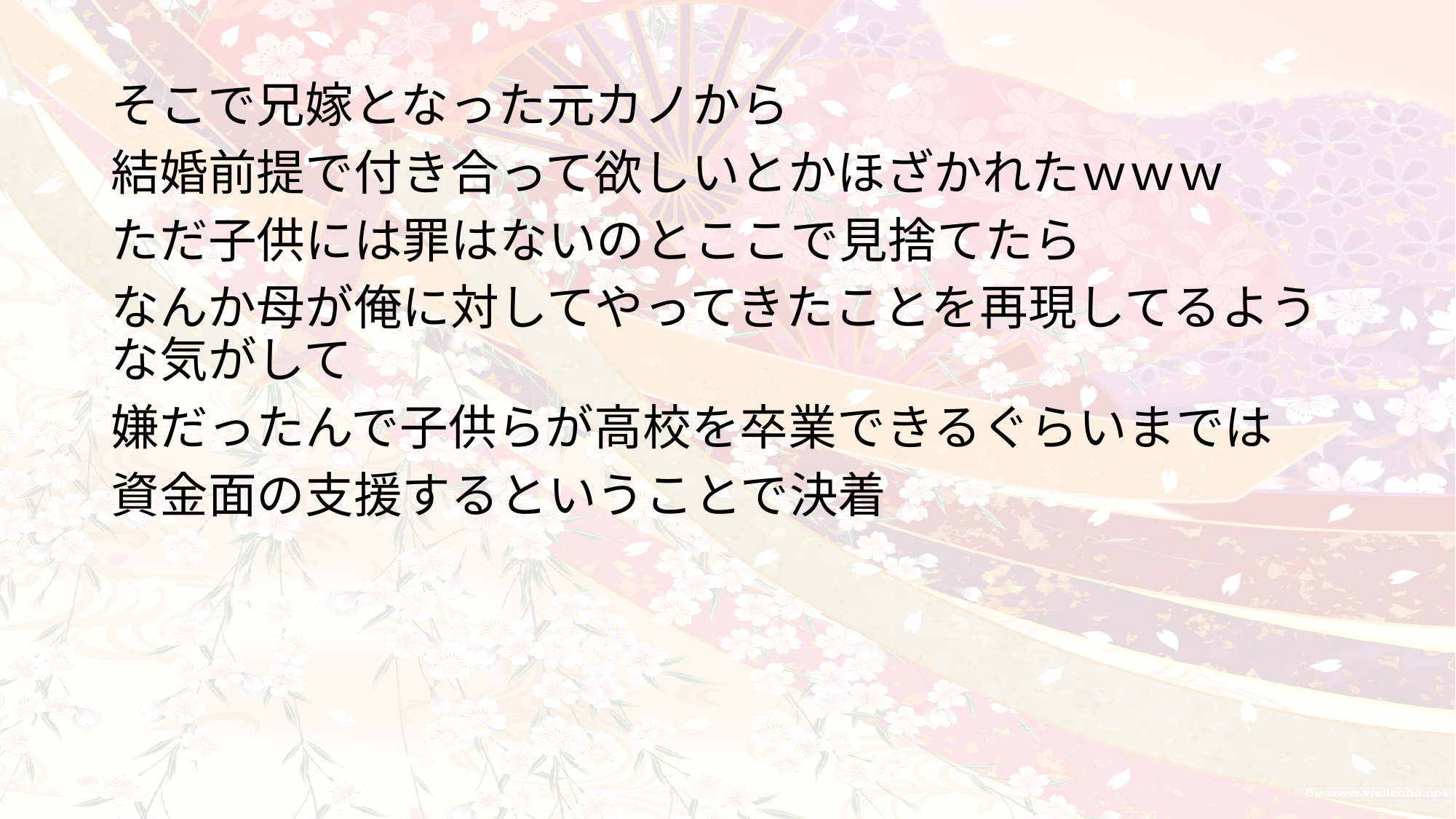

そこで兄嫁となった元カノから
結婚前提で付き合って欲しいとかほざかれたｗｗｗ
ただ子供には罪はないのとここで見捨てたら
なんか母が俺に対してやってきたことを再現してるような気がして
嫌だったんで子供らが高校を卒業できるぐらいまでは
資金面の支援するということで決着